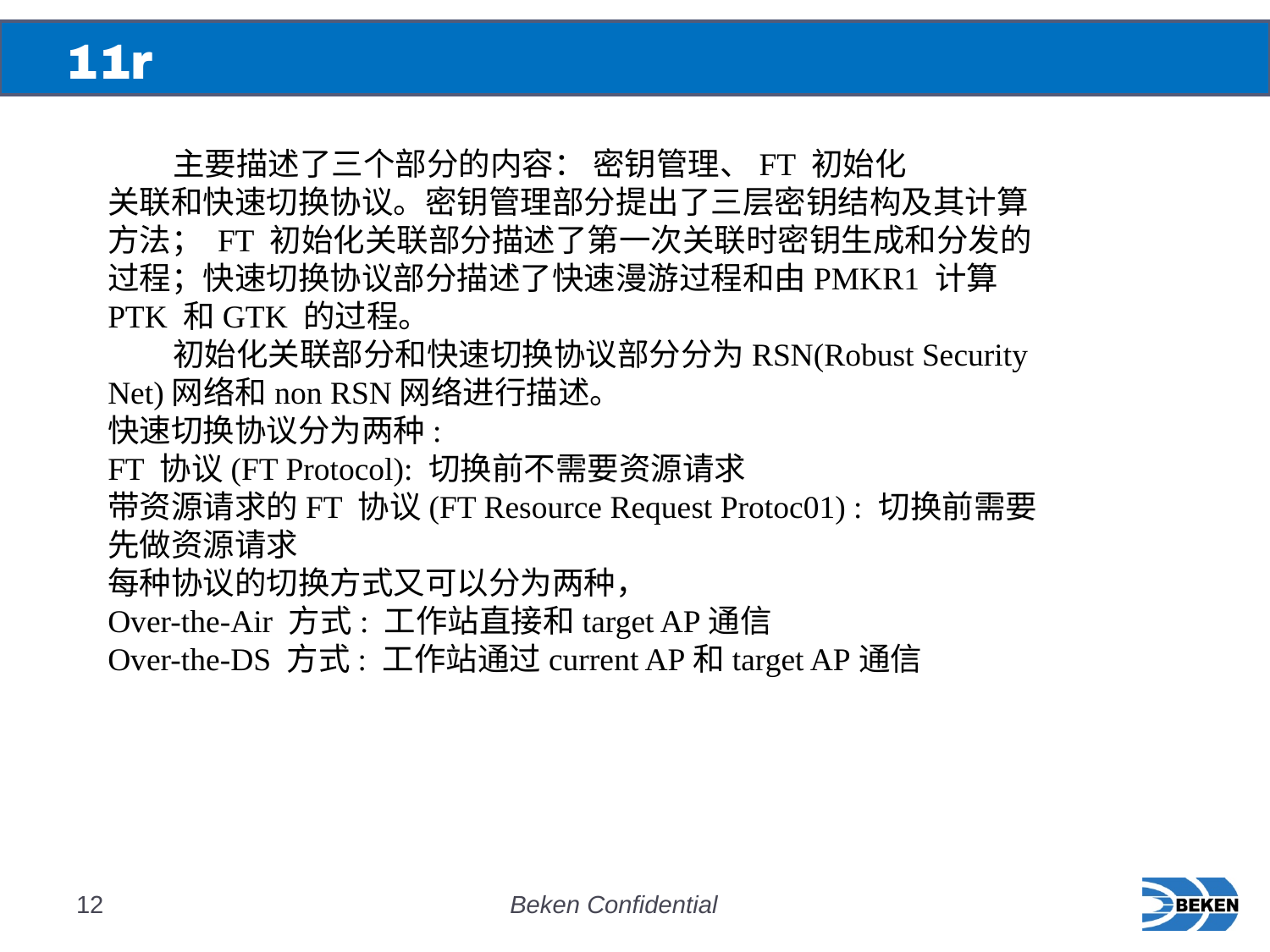

# 11r
        主要描述了三个部分的内容： 密钥管理、FT 初始化
关联和快速切换协议。密钥管理部分提出了三层密钥结构及其计算方法； FT 初始化关联部分描述了第一次关联时密钥生成和分发的过程；快速切换协议部分描述了快速漫游过程和由PMKR1 计算PTK 和GTK 的过程。
        初始化关联部分和快速切换协议部分分为RSN(Robust Security Net)网络和non RSN网络进行描述。
快速切换协议分为两种:
FT 协议(FT Protocol): 切换前不需要资源请求
带资源请求的FT 协议(FT Resource Request Protoc01) : 切换前需要先做资源请求
每种协议的切换方式又可以分为两种，
Over-the-Air 方式: 工作站直接和target AP通信
Over-the-DS 方式: 工作站通过current AP和target AP通信
12
Beken Confidential